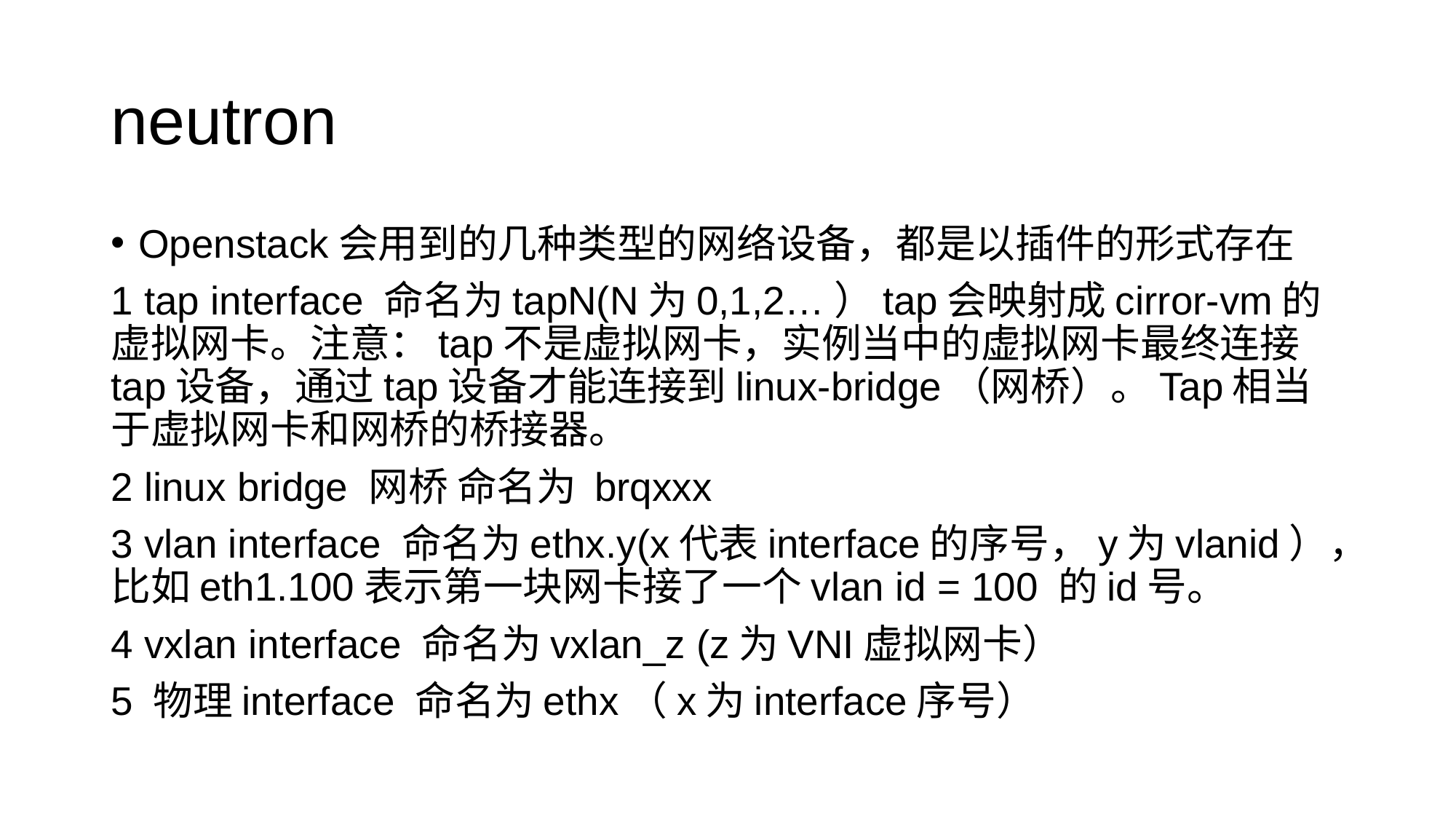

# neutron
Openstack会用到的几种类型的网络设备，都是以插件的形式存在
1 tap interface 命名为tapN(N为0,1,2…）tap会映射成cirror-vm的虚拟网卡。注意：tap不是虚拟网卡，实例当中的虚拟网卡最终连接tap设备，通过tap设备才能连接到linux-bridge（网桥）。Tap相当于虚拟网卡和网桥的桥接器。
2 linux bridge 网桥 命名为 brqxxx
3 vlan interface 命名为ethx.y(x代表interface的序号，y为vlanid），比如eth1.100表示第一块网卡接了一个vlan id = 100 的id号。
4 vxlan interface 命名为vxlan_z (z为VNI虚拟网卡）
5 物理interface 命名为ethx（x为interface序号）